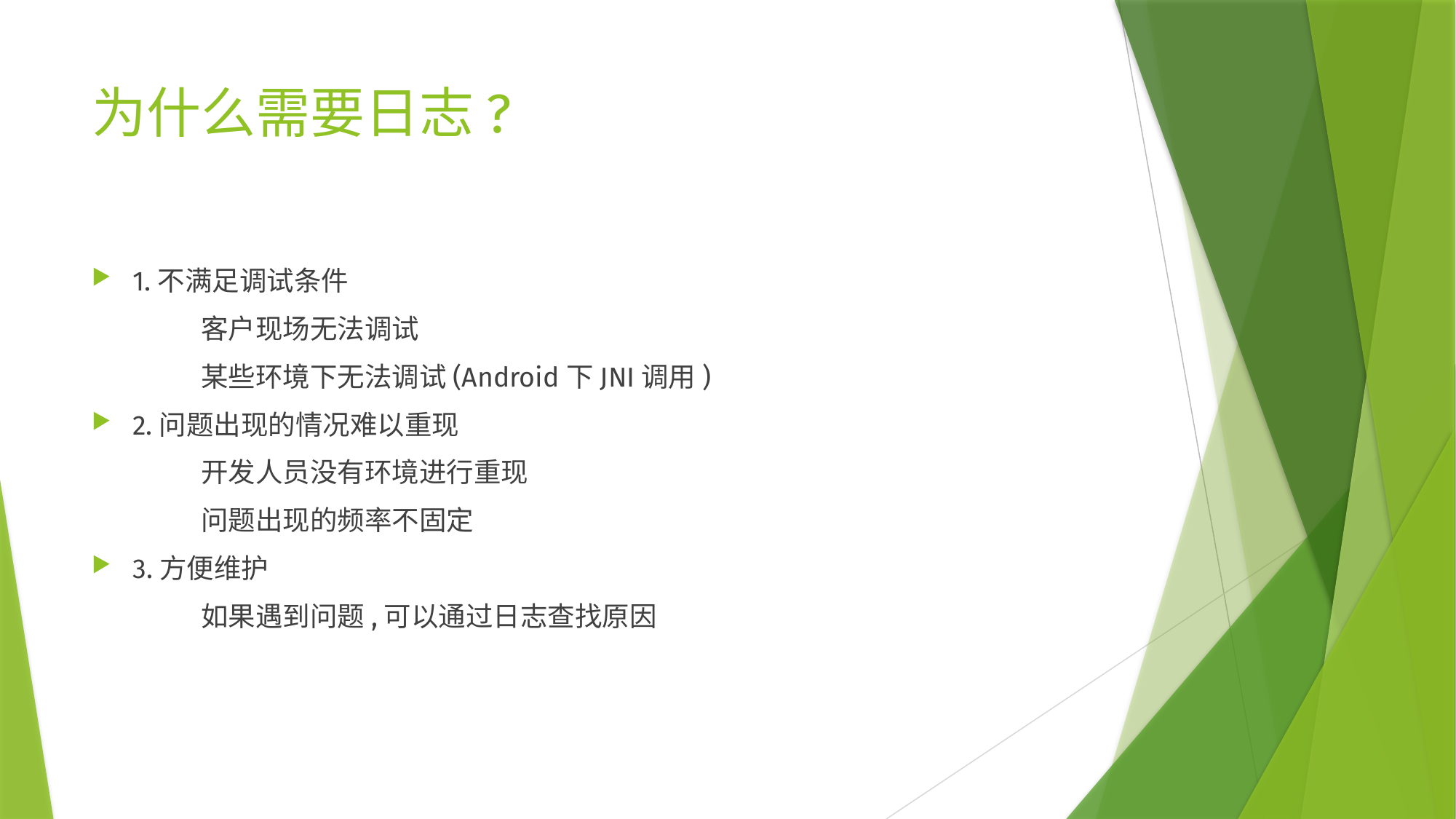

# 为什么需要日志?
1.不满足调试条件
	客户现场无法调试
	某些环境下无法调试(Android下JNI调用)
2.问题出现的情况难以重现
	开发人员没有环境进行重现
	问题出现的频率不固定
3.方便维护
	如果遇到问题,可以通过日志查找原因